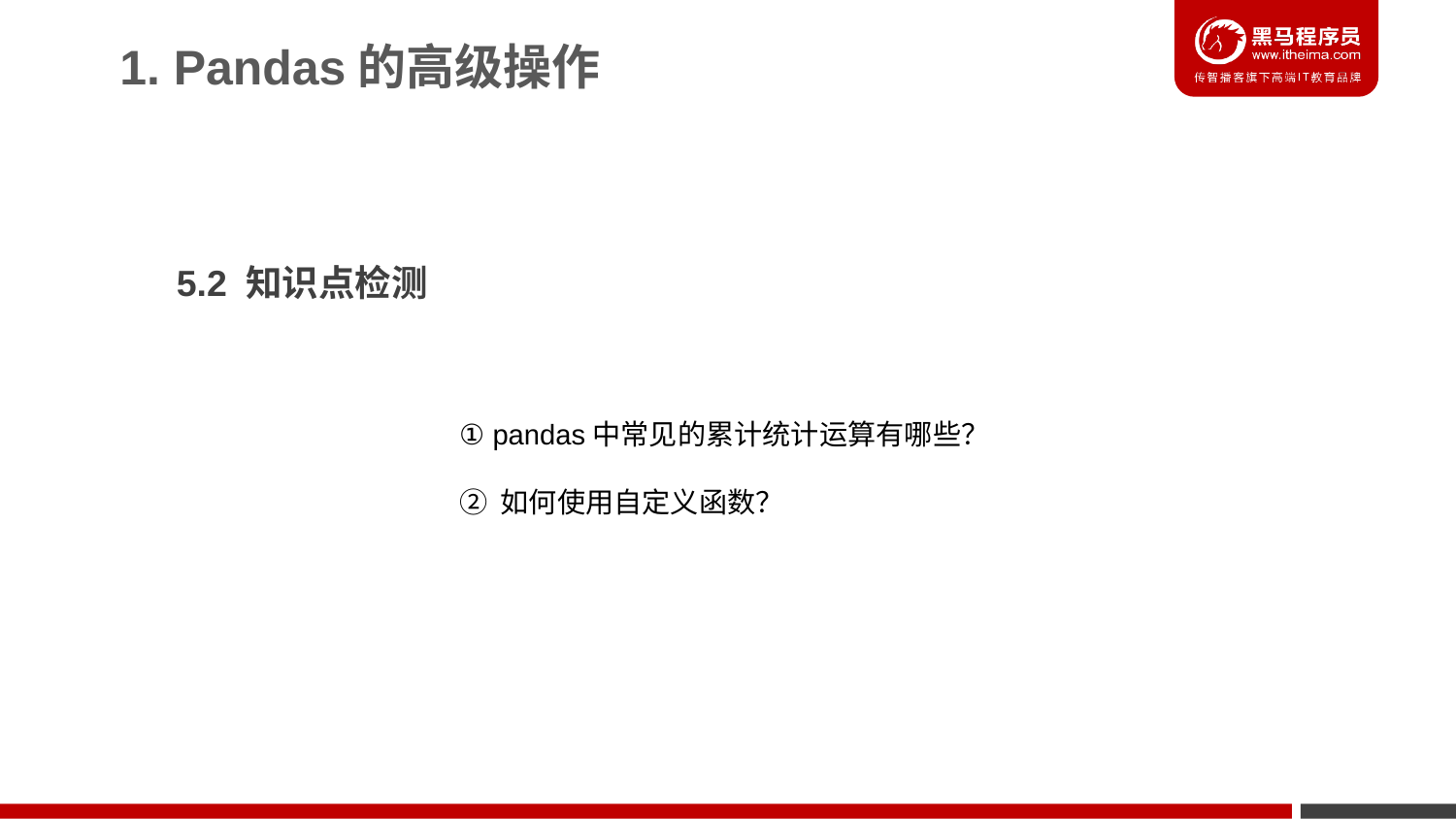

1. Pandas的高级操作
5.2 知识点检测
① pandas中常见的累计统计运算有哪些？

② 如何使用自定义函数？